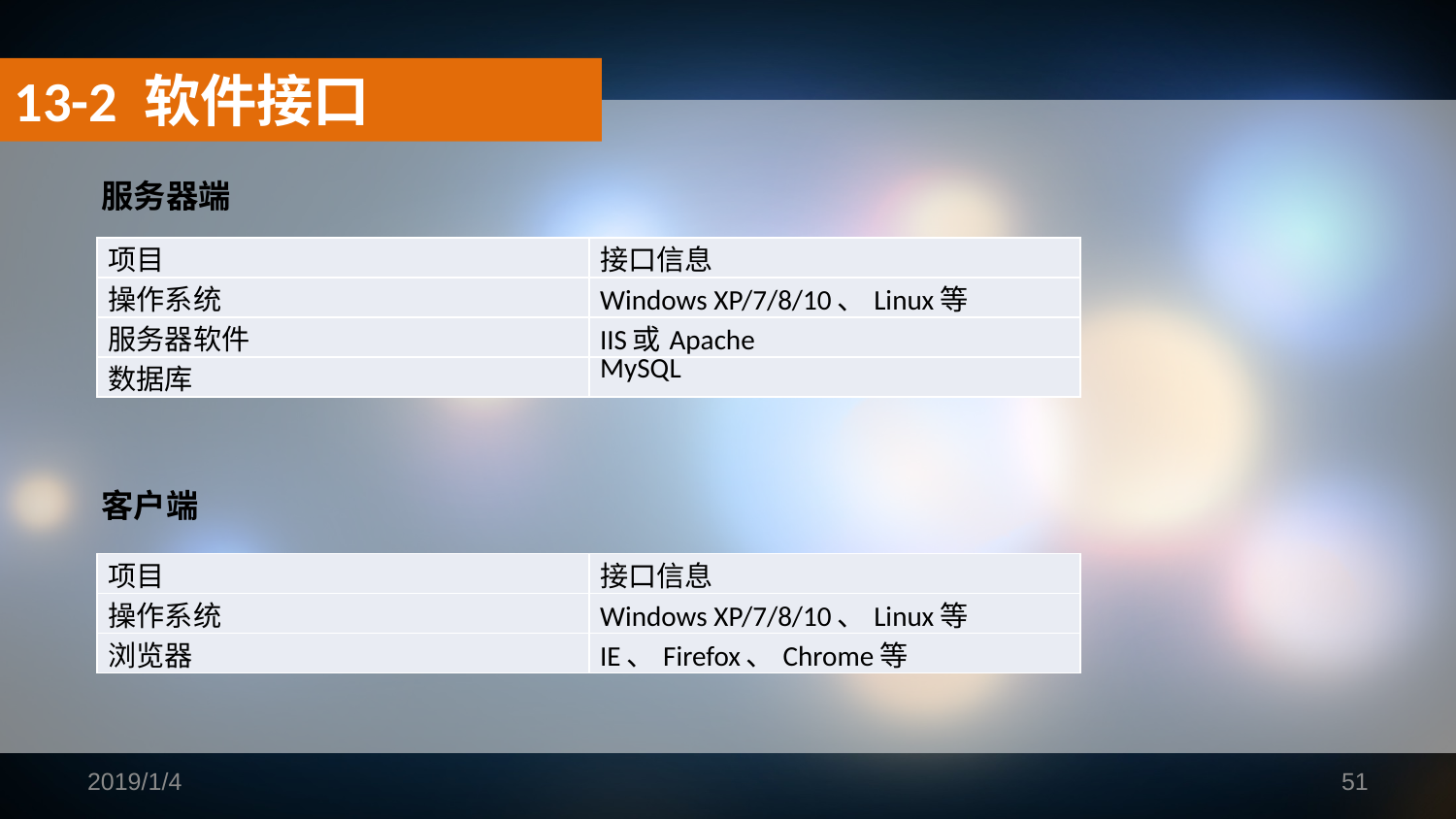

13-2 软件接口

服务器端
| 项目 | 接口信息 |
| --- | --- |
| 操作系统 | Windows XP/7/8/10、Linux等 |
| 服务器软件 | IIS或Apache |
| 数据库 | MySQL |
客户端
| 项目 | 接口信息 |
| --- | --- |
| 操作系统 | Windows XP/7/8/10、Linux等 |
| 浏览器 | IE、Firefox、Chrome等 |
2019/1/4
51